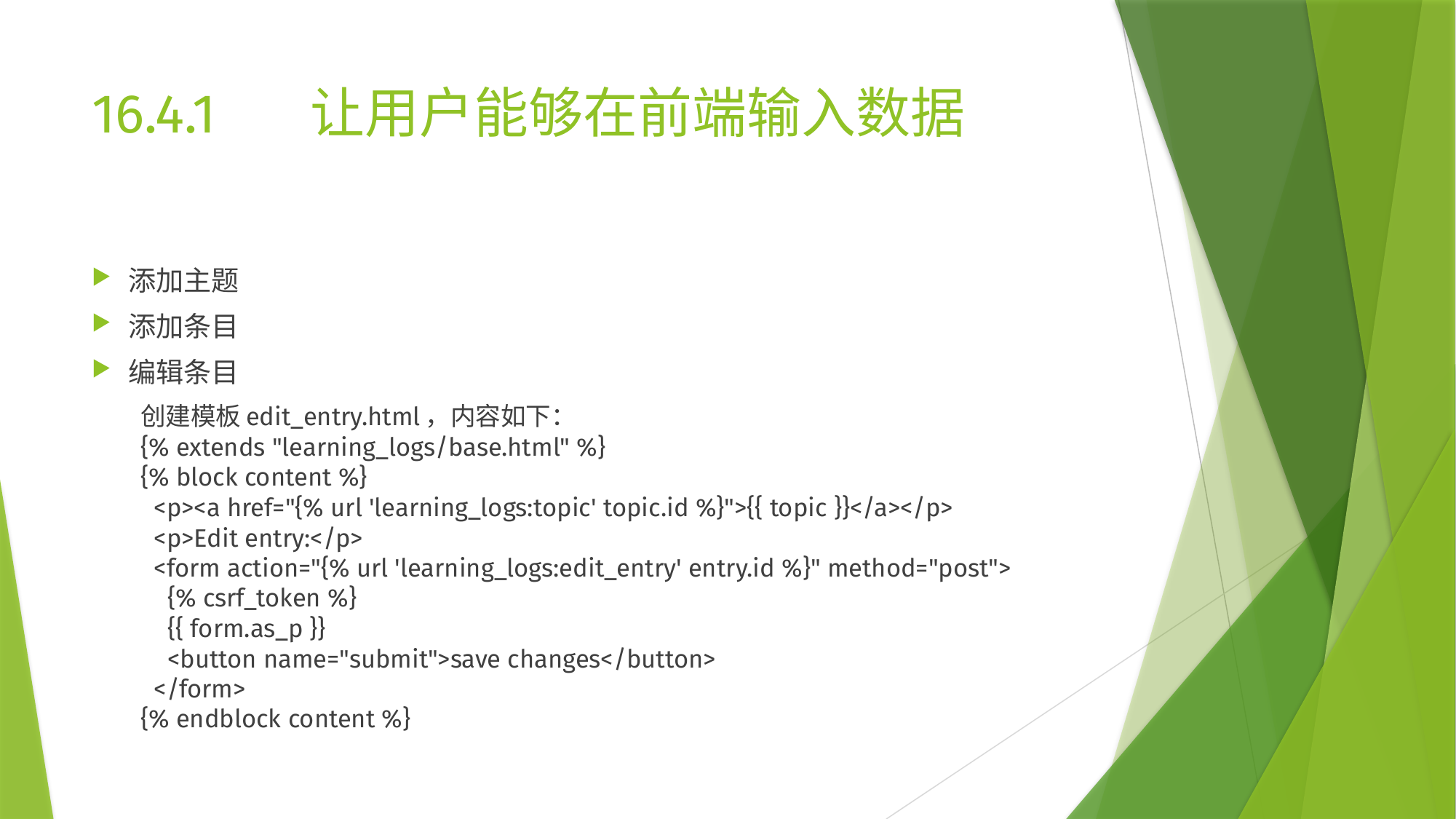

# 16.4.1	让用户能够在前端输入数据
添加主题
添加条目
编辑条目
创建模板edit_entry.html，内容如下：
{% extends "learning_logs/base.html" %}
{% block content %}
  <p><a href="{% url 'learning_logs:topic' topic.id %}">{{ topic }}</a></p>
  <p>Edit entry:</p>
  <form action="{% url 'learning_logs:edit_entry' entry.id %}" method="post">
    {% csrf_token %}
    {{ form.as_p }}
    <button name="submit">save changes</button>
  </form>
{% endblock content %}